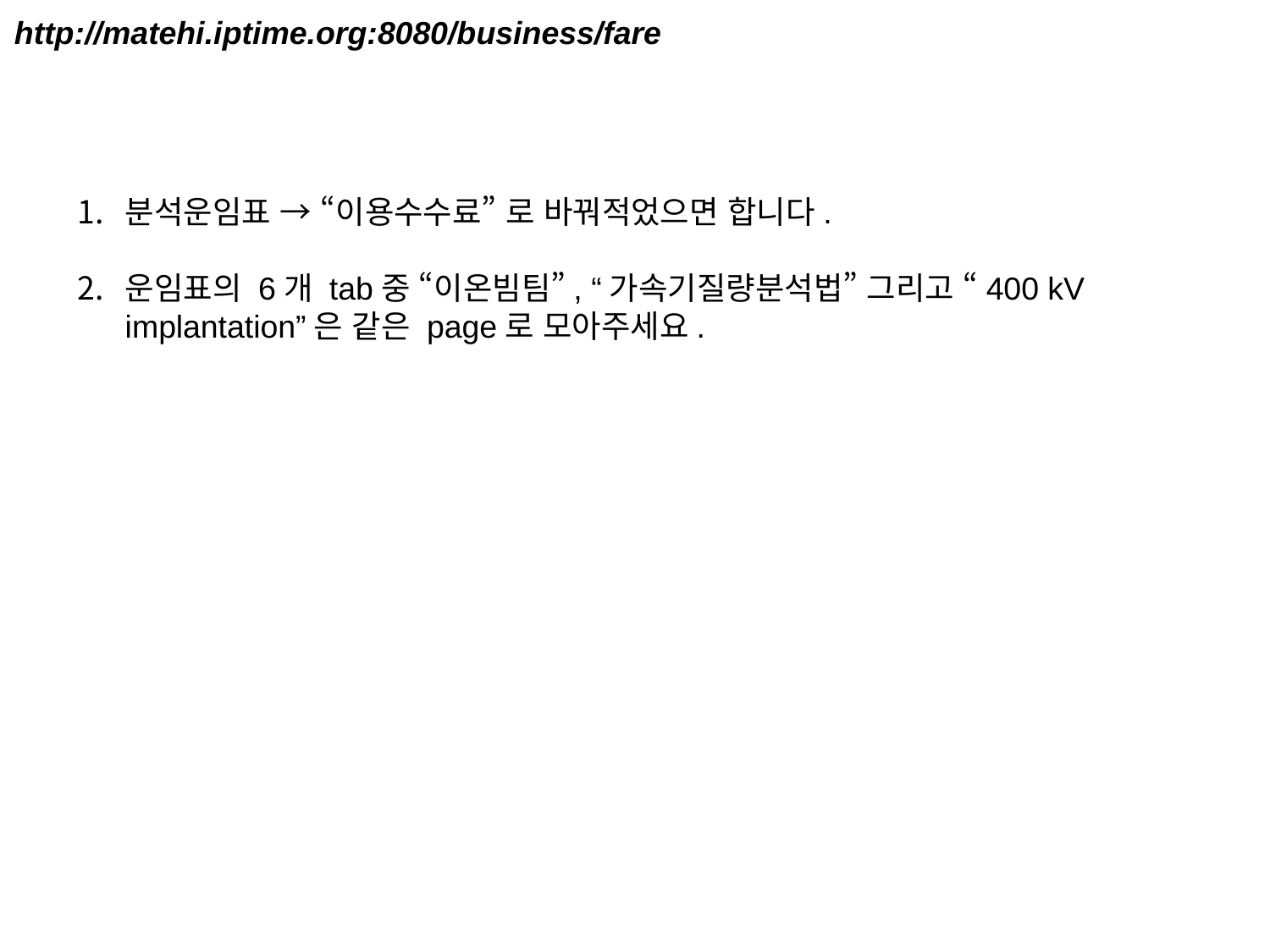

http://matehi.iptime.org:8080/business/fare
분석운임표 → “이용수수료” 로 바꿔적었으면 합니다.

운임표의 6개 tab중 “이온빔팀”, “가속기질량분석법” 그리고 “400 kV implantation”은 같은 page로 모아주세요.